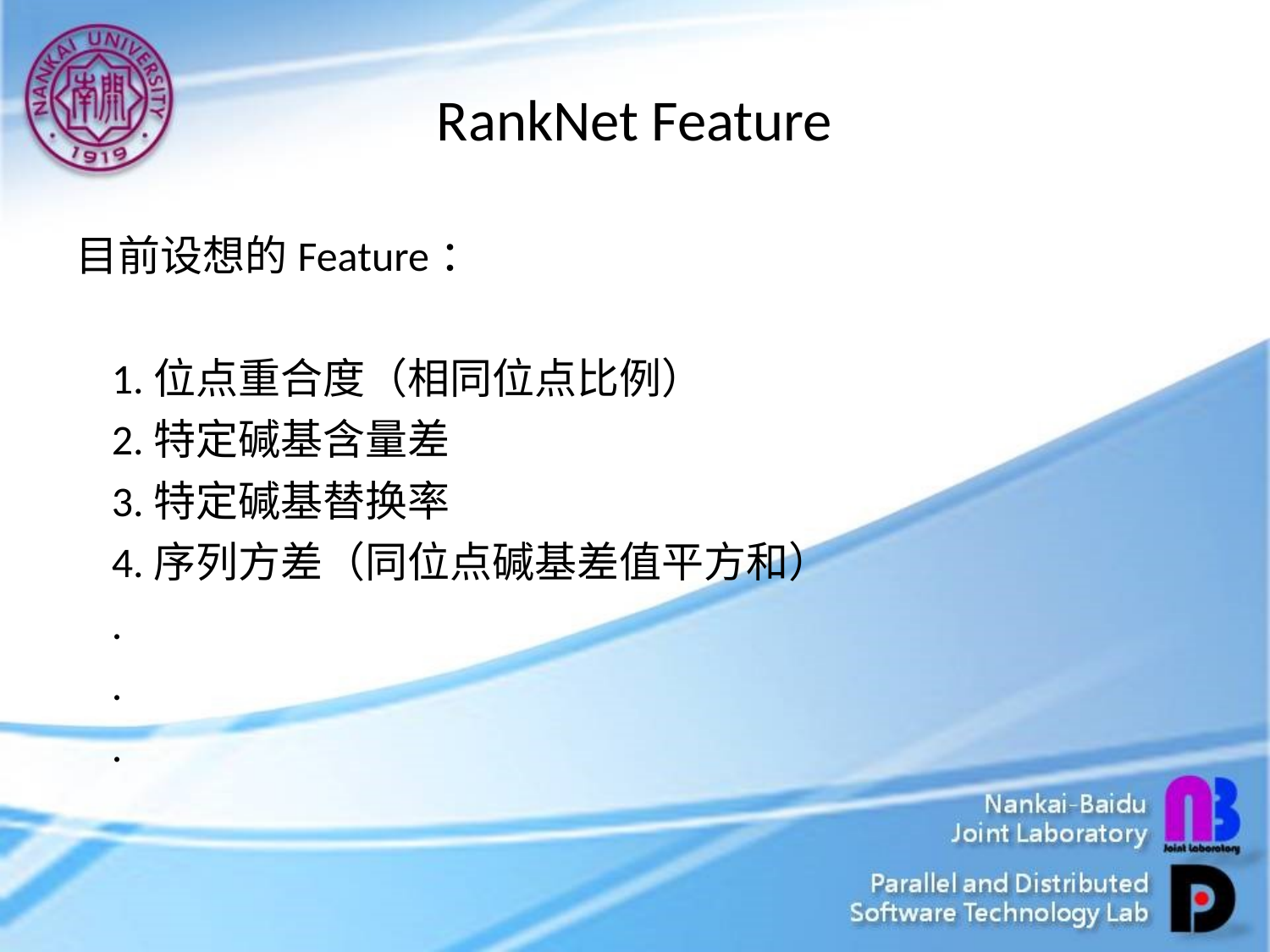

# RankNet Feature
目前设想的Feature：

	1.位点重合度（相同位点比例）
	2.特定碱基含量差
	3.特定碱基替换率
	4.序列方差（同位点碱基差值平方和）
	.
	.
	.